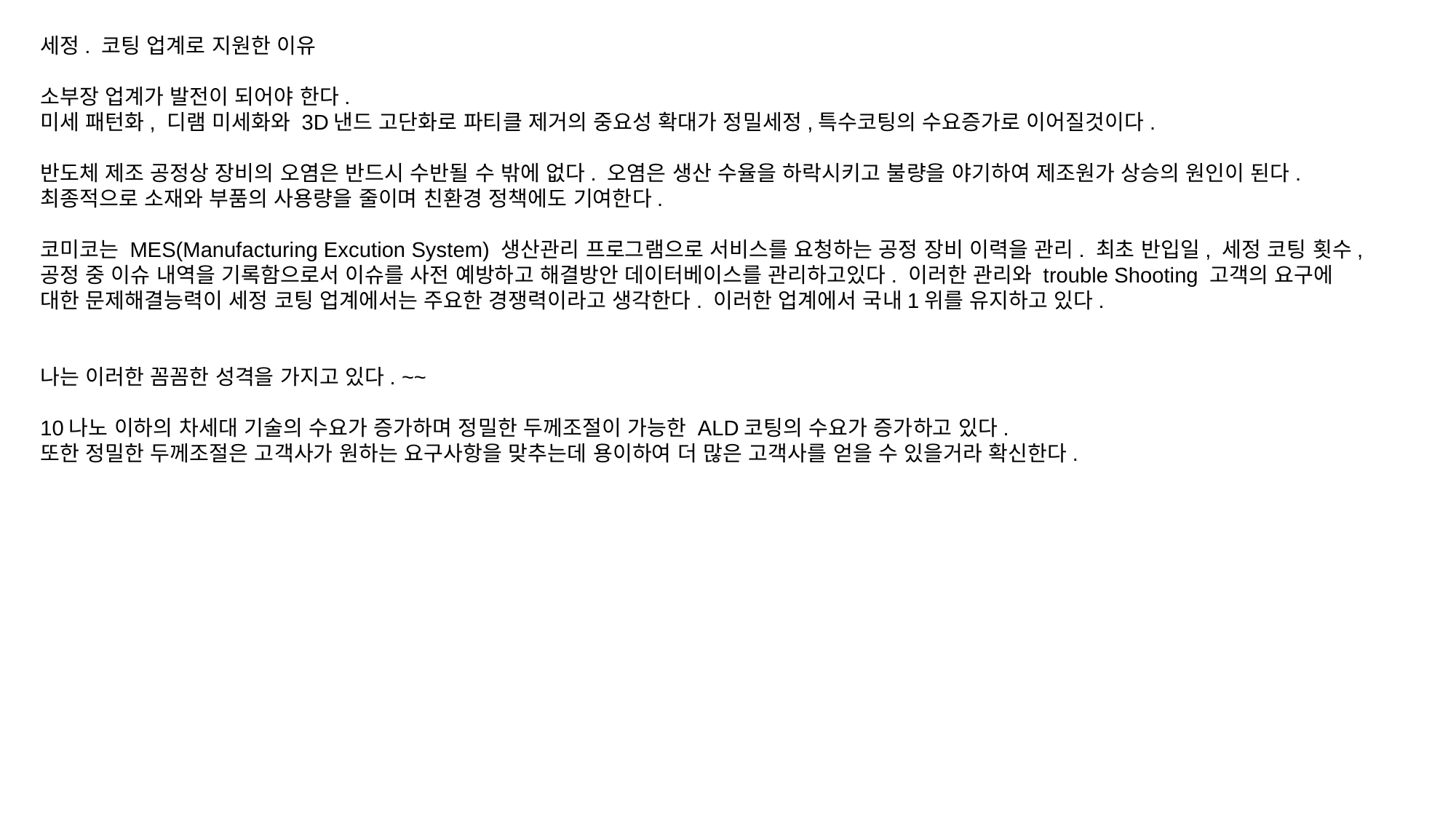

세정. 코팅 업계로 지원한 이유

소부장 업계가 발전이 되어야 한다.
미세 패턴화, 디램 미세화와 3D낸드 고단화로 파티클 제거의 중요성 확대가 정밀세정,특수코팅의 수요증가로 이어질것이다.

반도체 제조 공정상 장비의 오염은 반드시 수반될 수 밖에 없다. 오염은 생산 수율을 하락시키고 불량을 야기하여 제조원가 상승의 원인이 된다.  최종적으로 소재와 부품의 사용량을 줄이며 친환경 정책에도 기여한다.

코미코는 MES(Manufacturing Excution System) 생산관리 프로그램으로 서비스를 요청하는 공정 장비 이력을 관리. 최초 반입일, 세정 코팅 횟수, 공정 중 이슈 내역을 기록함으로서 이슈를 사전 예방하고 해결방안 데이터베이스를 관리하고있다. 이러한 관리와 trouble Shooting 고객의 요구에 대한 문제해결능력이 세정 코팅 업계에서는 주요한 경쟁력이라고 생각한다. 이러한 업계에서 국내1위를 유지하고 있다.

나는 이러한 꼼꼼한 성격을 가지고 있다. ~~

10나노 이하의 차세대 기술의 수요가 증가하며 정밀한 두께조절이 가능한 ALD코팅의 수요가 증가하고 있다.
또한 정밀한 두께조절은 고객사가 원하는 요구사항을 맞추는데 용이하여 더 많은 고객사를 얻을 수 있을거라 확신한다.